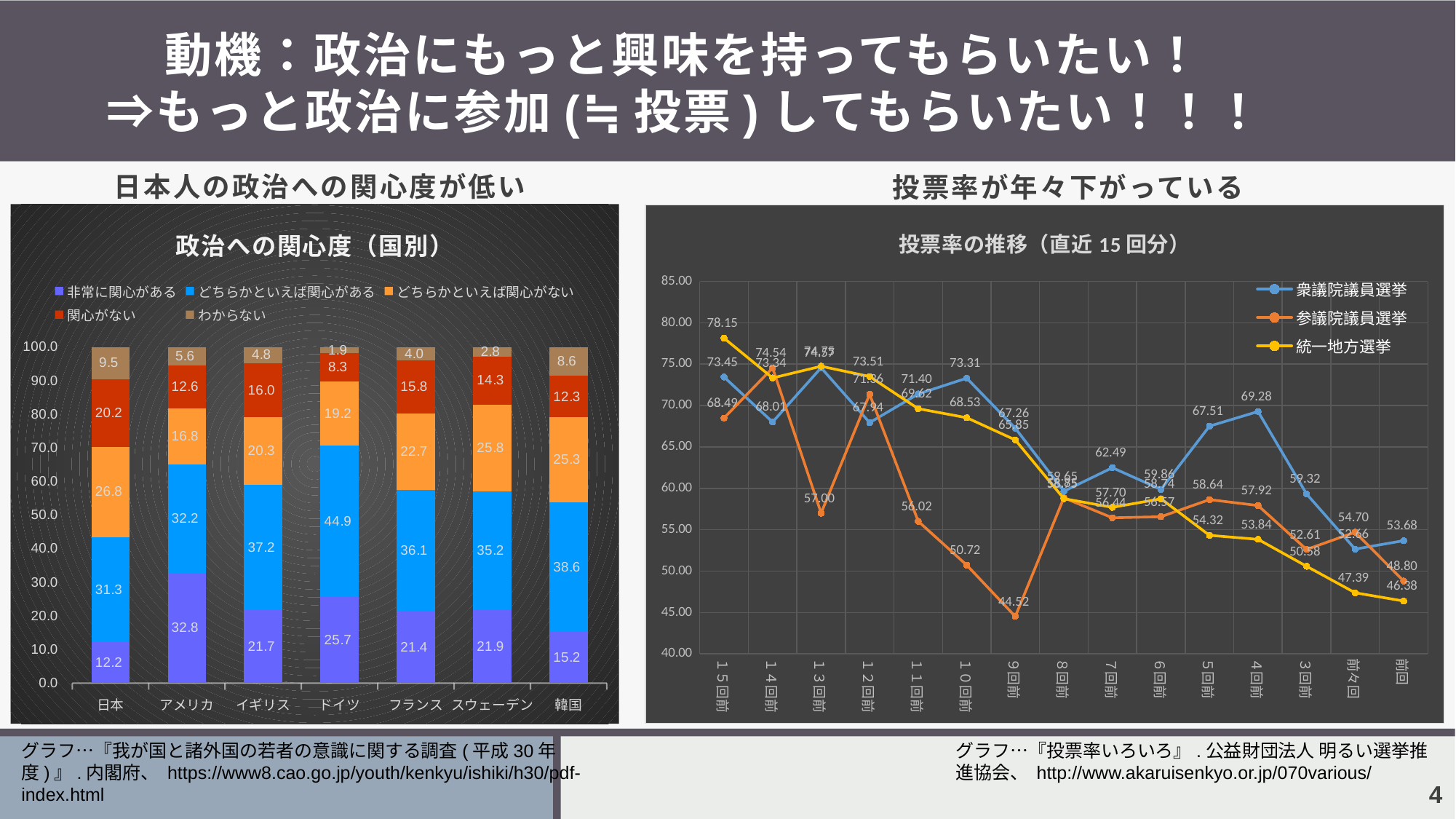

# 動機：政治にもっと興味を持ってもらいたい！ ⇒もっと政治に参加(≒投票)してもらいたい！！！
日本人の政治への関心度が低い
投票率が年々下がっている

### Chart: 政治への関心度（国別）

| Category | 非常に関心がある | どちらかといえば関心がある | どちらかといえば関心がない | 関心がない | わからない |
|---|---|---|---|---|---|
| 日本 | 12.2 | 31.3 | 26.8 | 20.2 | 9.5 |
| アメリカ | 32.8 | 32.2 | 16.8 | 12.6 | 5.6 |
| イギリス | 21.7 | 37.2 | 20.3 | 16.0 | 4.8 |
| ドイツ | 25.7 | 44.9 | 19.2 | 8.3 | 1.9 |
| フランス | 21.4 | 36.1 | 22.7 | 15.8 | 4.0 |
| スウェーデン | 21.9 | 35.2 | 25.8 | 14.3 | 2.8 |
| 韓国 | 15.2 | 38.6 | 25.3 | 12.3 | 8.6 |

### Chart: 投票率の推移（直近15回分）

| Category | 衆議院議員選挙 | 参議院議員選挙 | 統一地方選挙 |
|---|---|---|---|
| １５回前 | 73.45 | 68.49 | 78.1475 |
| １４回前 | 68.01 | 74.54 | 73.3375 |
| １３回前 | 74.57 | 57.0 | 74.7525 |
| １２回前 | 67.94 | 71.36 | 73.51 |
| １１回前 | 71.4 | 56.02 | 69.62 |
| １０回前 | 73.31 | 50.72 | 68.5325 |
| ９回前 | 67.26 | 44.52 | 65.85 |
| ８回前 | 59.65 | 58.85 | 58.7525 |
| ７回前 | 62.49 | 56.44 | 57.7 |
| ６回前 | 59.86 | 56.57 | 58.74 |
| ５回前 | 67.51 | 58.64 | 54.32 |
| ４回前 | 69.28 | 57.92 | 53.842499999999994 |
| ３回前 | 59.32 | 52.61 | 50.58 |
| 前々回 | 52.66 | 54.7 | 47.385 |
| 前回 | 53.68 | 48.8 | 46.38 |
グラフ…『我が国と諸外国の若者の意識に関する調査(平成30年度)』.内閣府、 https://www8.cao.go.jp/youth/kenkyu/ishiki/h30/pdf-index.html
グラフ…『投票率いろいろ』.公益財団法人 明るい選挙推進協会、 http://www.akaruisenkyo.or.jp/070various/

4